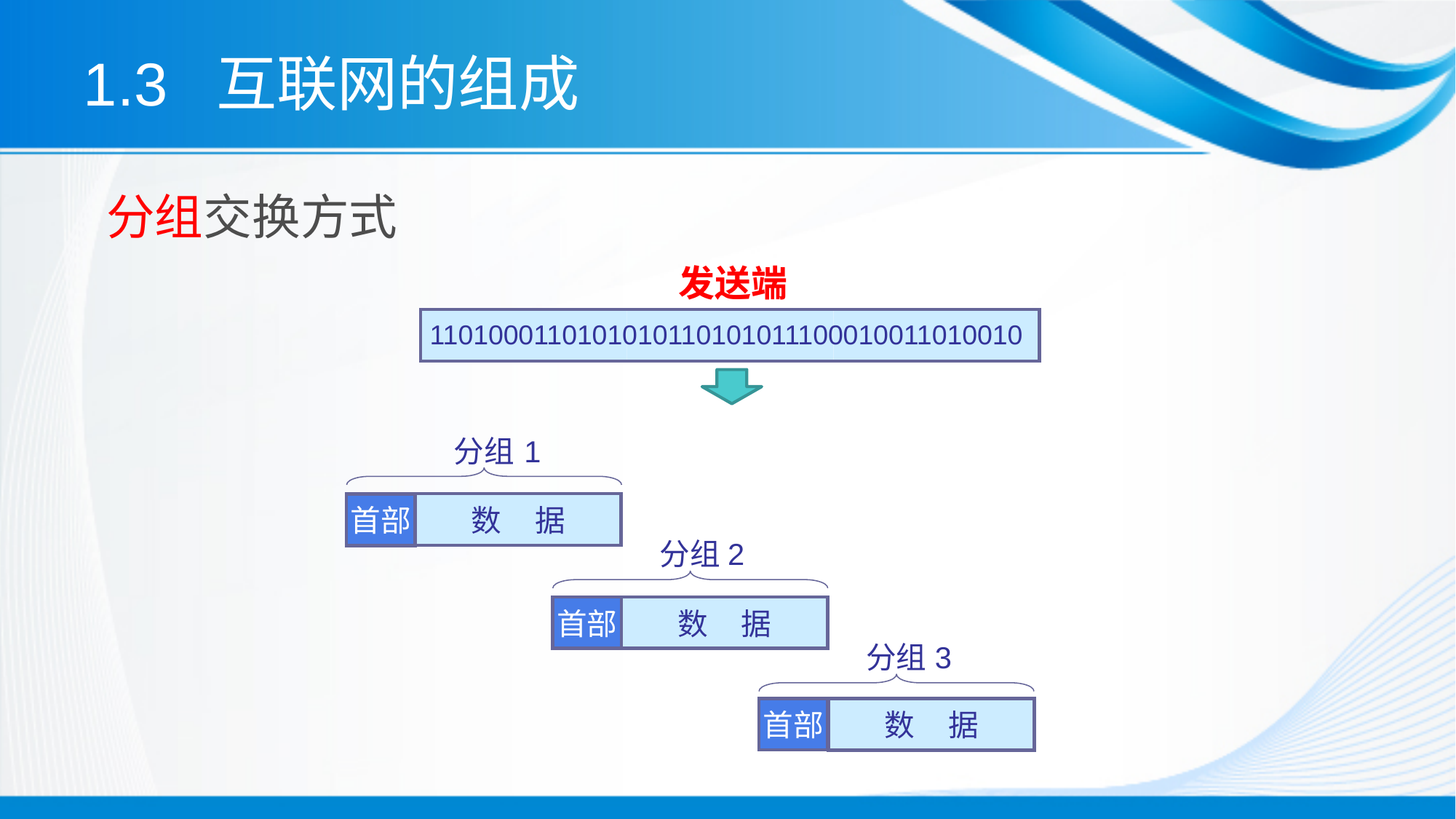

1.3  互联网的组成
分组交换方式
发送端

1101000110101010110101011100010011010010

分组 1
数     据
首部

分组 2
首部
数     据

分组 3
首部
数     据